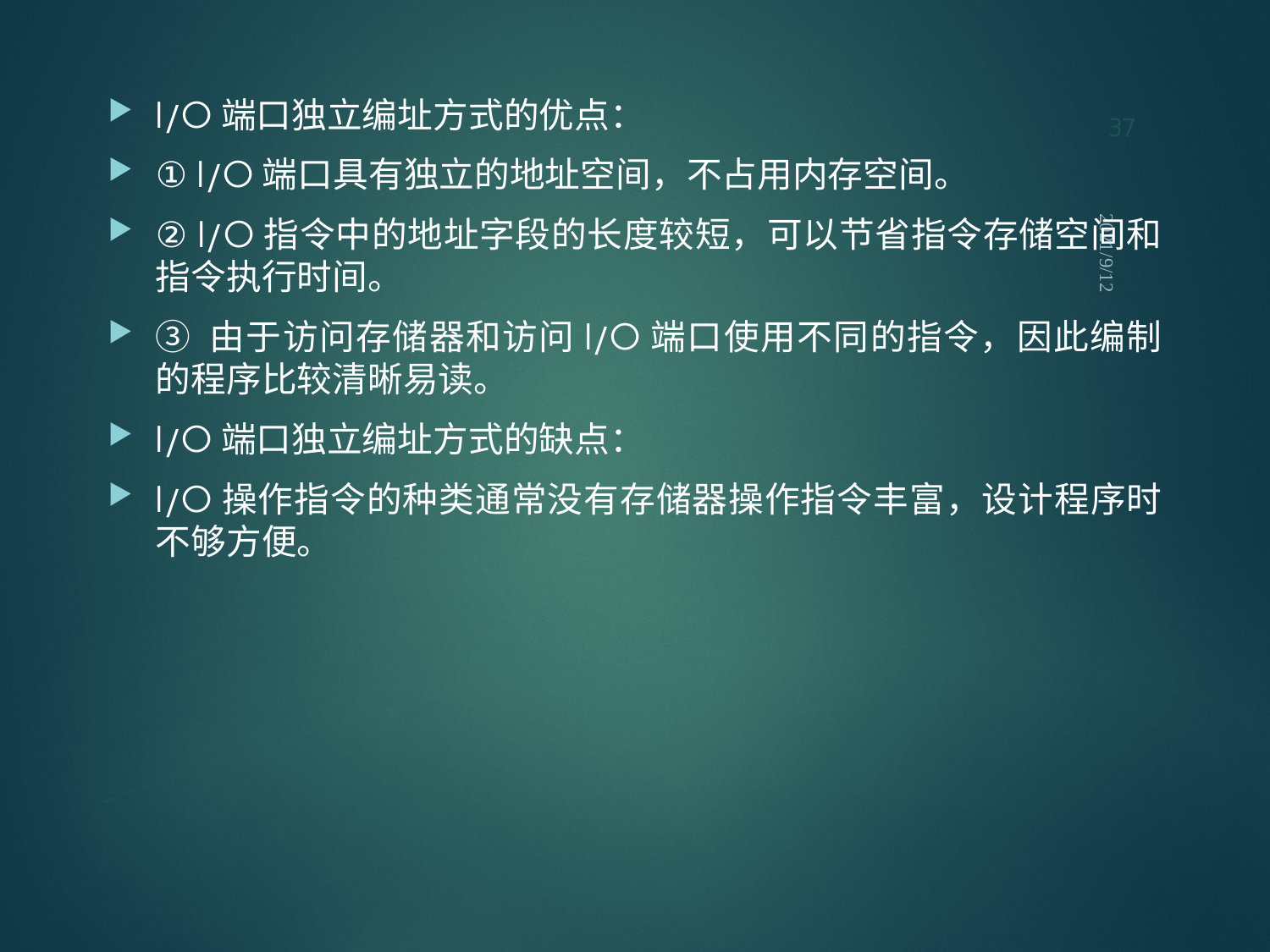

37
I/O端口独立编址方式的优点：
① I/O端口具有独立的地址空间，不占用内存空间。
② I/O指令中的地址字段的长度较短，可以节省指令存储空间和指令执行时间。
③ 由于访问存储器和访问I/O端口使用不同的指令，因此编制的程序比较清晰易读。
I/O端口独立编址方式的缺点：
I/O操作指令的种类通常没有存储器操作指令丰富，设计程序时不够方便。
2021/9/12